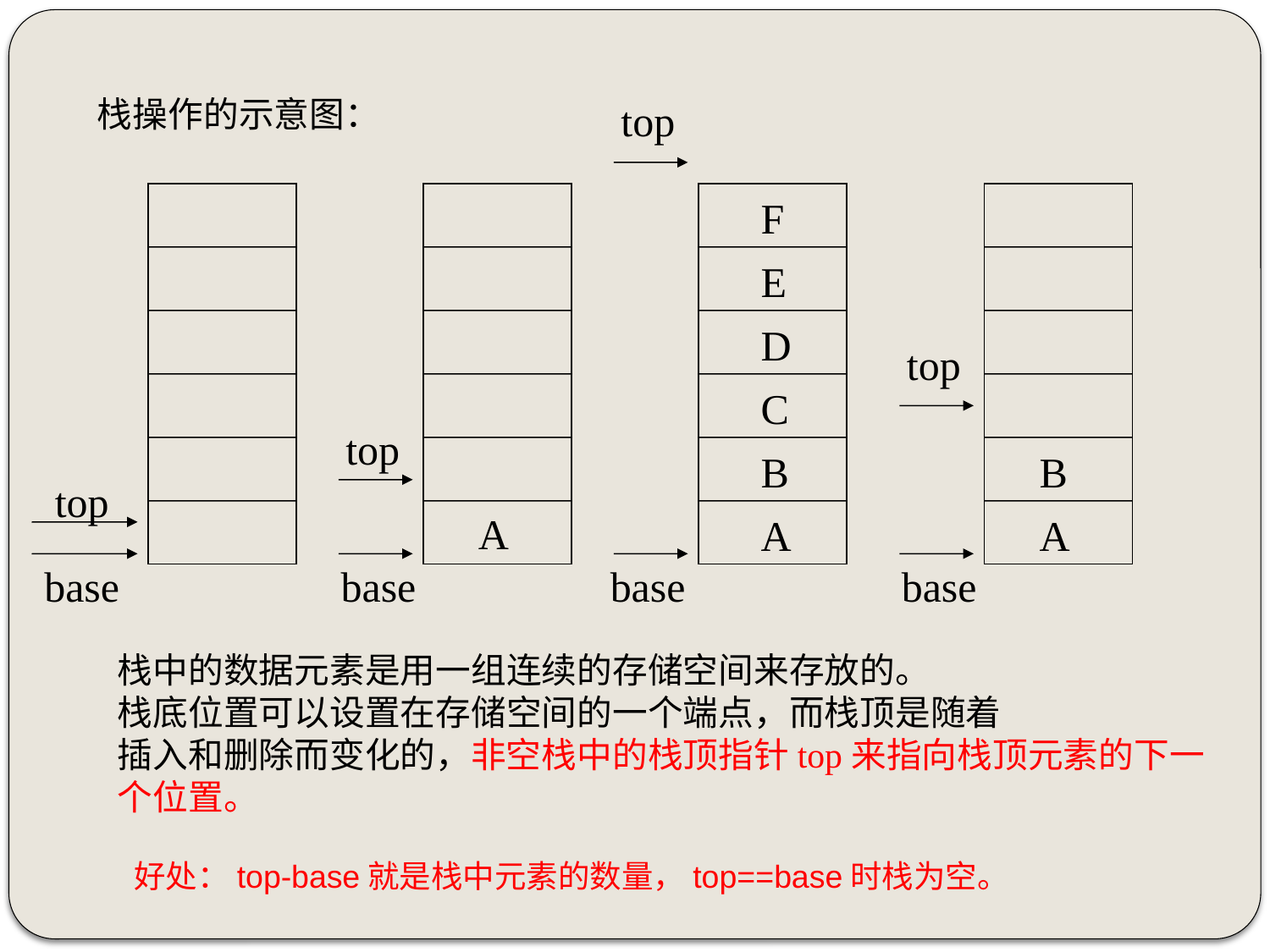

栈操作的示意图：
top

F
E
D
C
B
A

top

top
B
A
top

A

base
base

base

base

栈中的数据元素是用一组连续的存储空间来存放的。
栈底位置可以设置在存储空间的一个端点，而栈顶是随着
插入和删除而变化的，非空栈中的栈顶指针top来指向栈顶元素的下一个位置。
好处：top-base就是栈中元素的数量，top==base时栈为空。